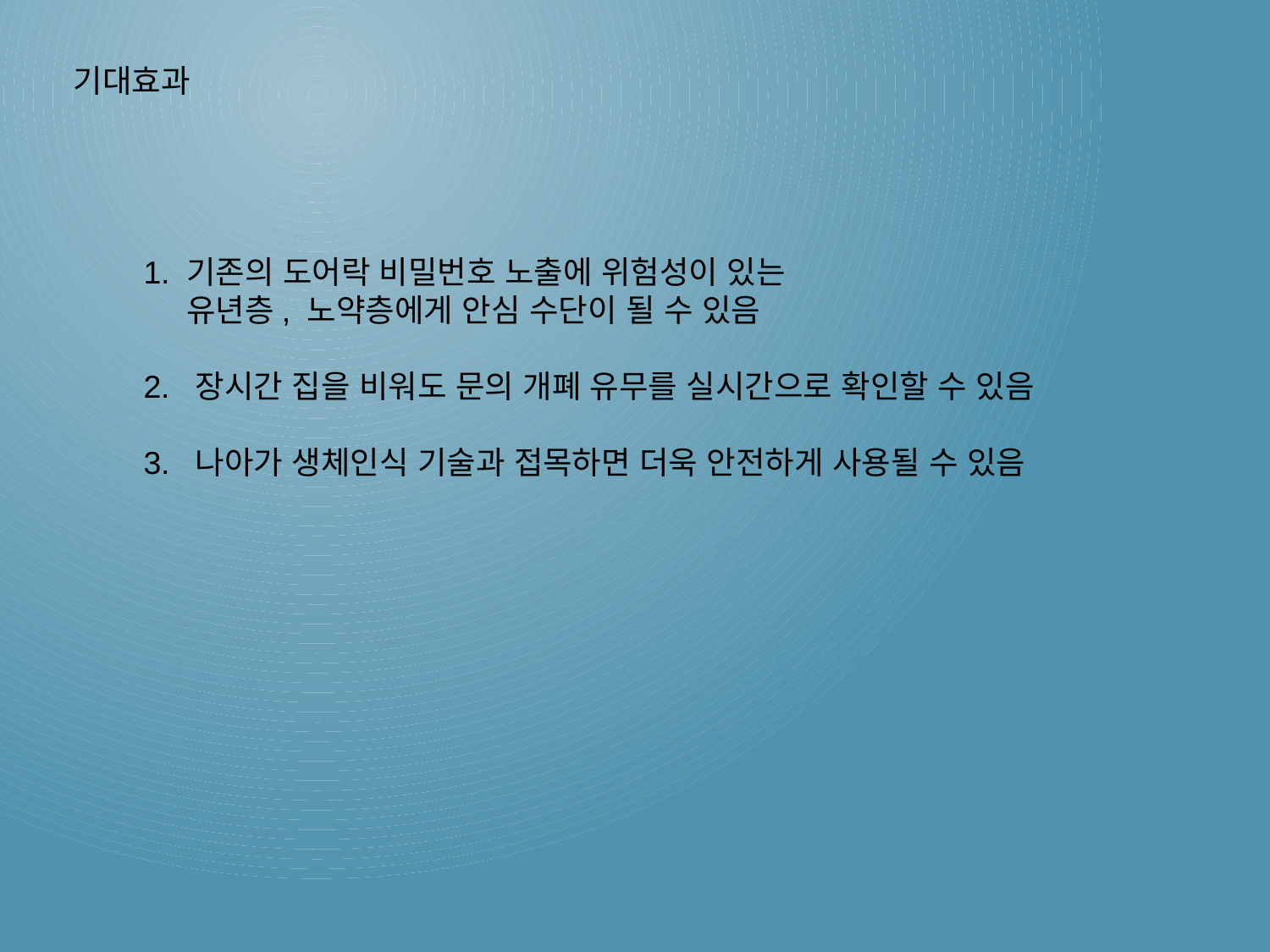

기대효과
1. 기존의 도어락 비밀번호 노출에 위험성이 있는
    유년층, 노약층에게 안심 수단이 될 수 있음

2.  장시간 집을 비워도 문의 개폐 유무를 실시간으로 확인할 수 있음

3.  나아가 생체인식 기술과 접목하면 더욱 안전하게 사용될 수 있음